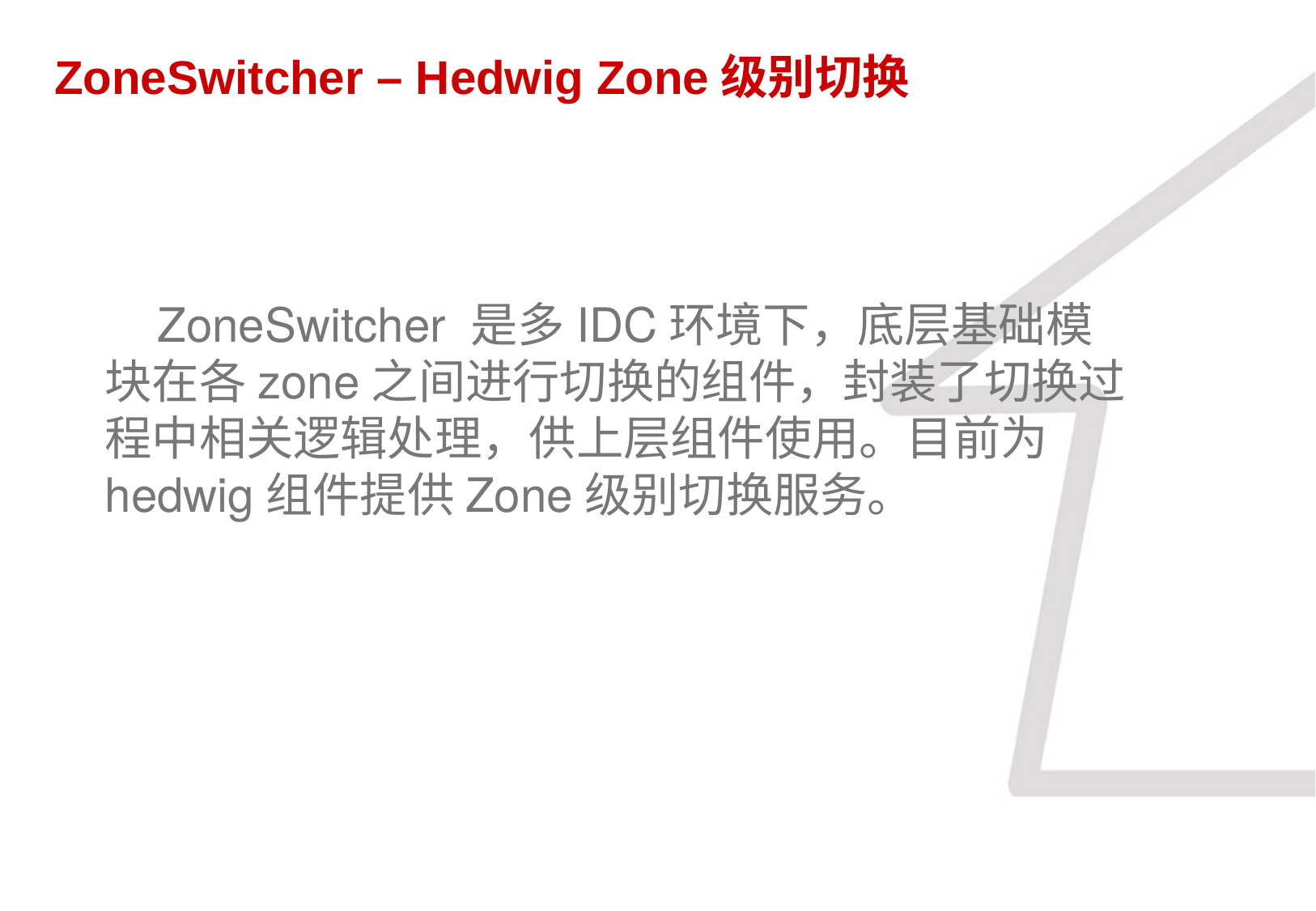

ZoneSwitcher – Hedwig Zone级别切换
    ZoneSwitcher 是多IDC环境下，底层基础模块在各zone之间进行切换的组件，封装了切换过程中相关逻辑处理，供上层组件使用。目前为hedwig组件提供Zone级别切换服务。